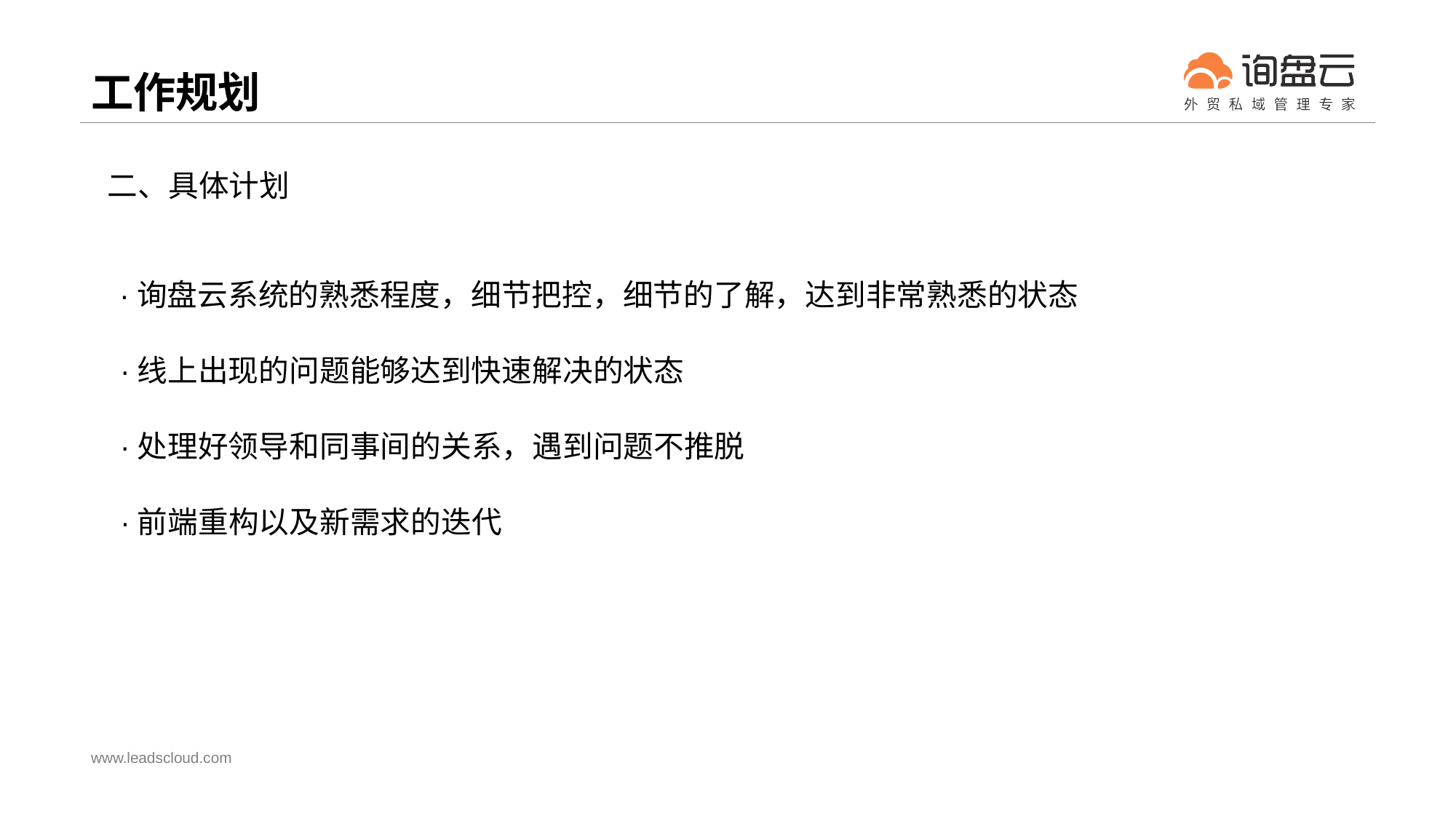

# 工作规划
二、具体计划
·询盘云系统的熟悉程度，细节把控，细节的了解，达到非常熟悉的状态
·线上出现的问题能够达到快速解决的状态
·处理好领导和同事间的关系，遇到问题不推脱
·前端重构以及新需求的迭代
www.leadscloud.com
19